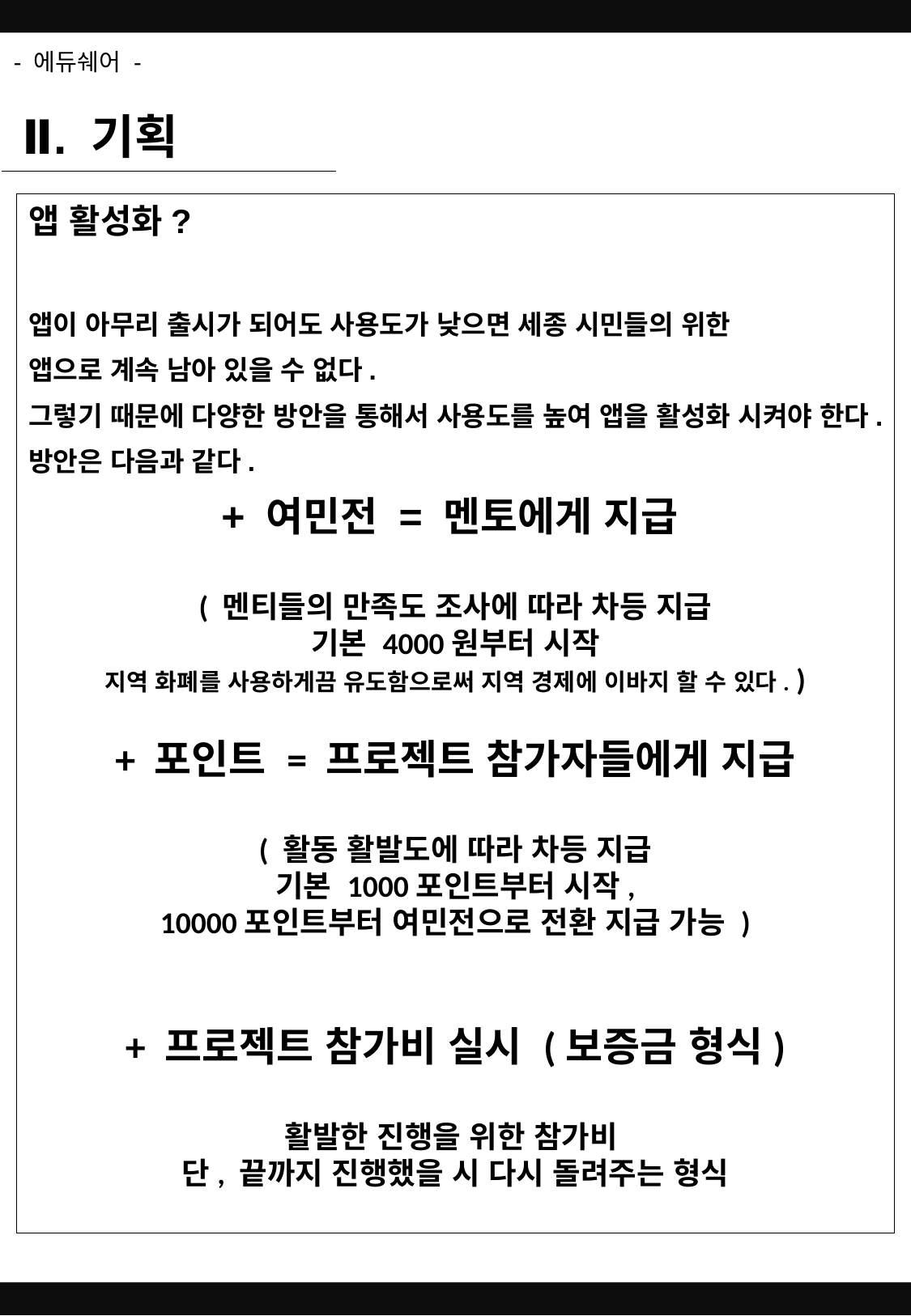

- 에듀쉐어 -
Ⅱ. 기획
앱 활성화?

앱이 아무리 출시가 되어도 사용도가 낮으면 세종 시민들의 위한
앱으로 계속 남아 있을 수 없다.
그렇기 때문에 다양한 방안을 통해서 사용도를 높여 앱을 활성화 시켜야 한다.
방안은 다음과 같다.
+ 여민전 = 멘토에게 지급

( 멘티들의 만족도 조사에 따라 차등 지급
기본 4000원부터 시작
지역 화폐를 사용하게끔 유도함으로써 지역 경제에 이바지 할 수 있다. )

+ 포인트 = 프로젝트 참가자들에게 지급

( 활동 활발도에 따라 차등 지급
기본 1000포인트부터 시작,
10000포인트부터 여민전으로 전환 지급 가능 )

+ 프로젝트 참가비 실시 (보증금 형식)

활발한 진행을 위한 참가비
단, 끝까지 진행했을 시 다시 돌려주는 형식